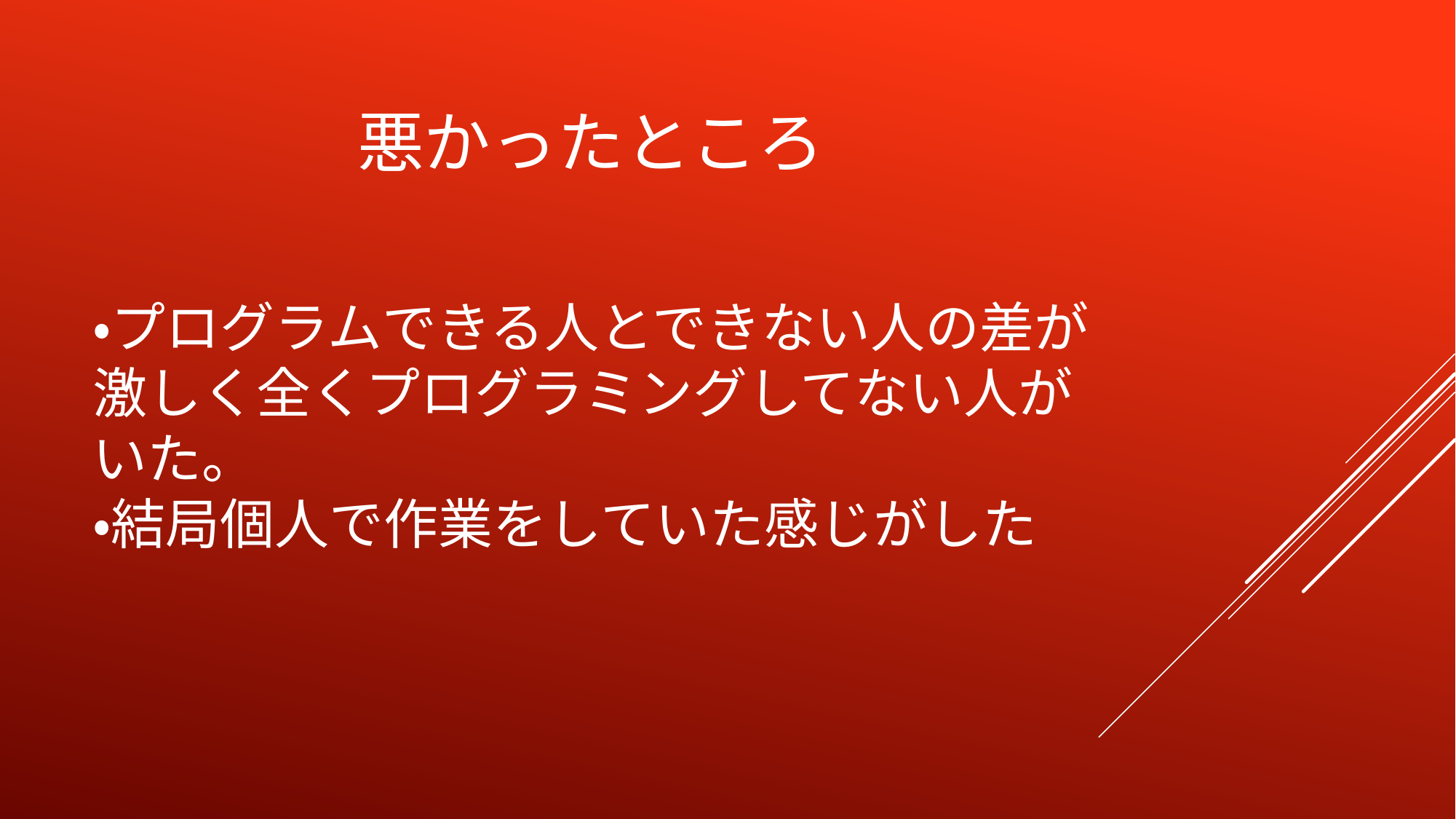

悪かったところ
# ・プログラムできる人とできない人の差が激しく全くプログラミングしてない人がいた。 ・結局個人で作業をしていた感じがした